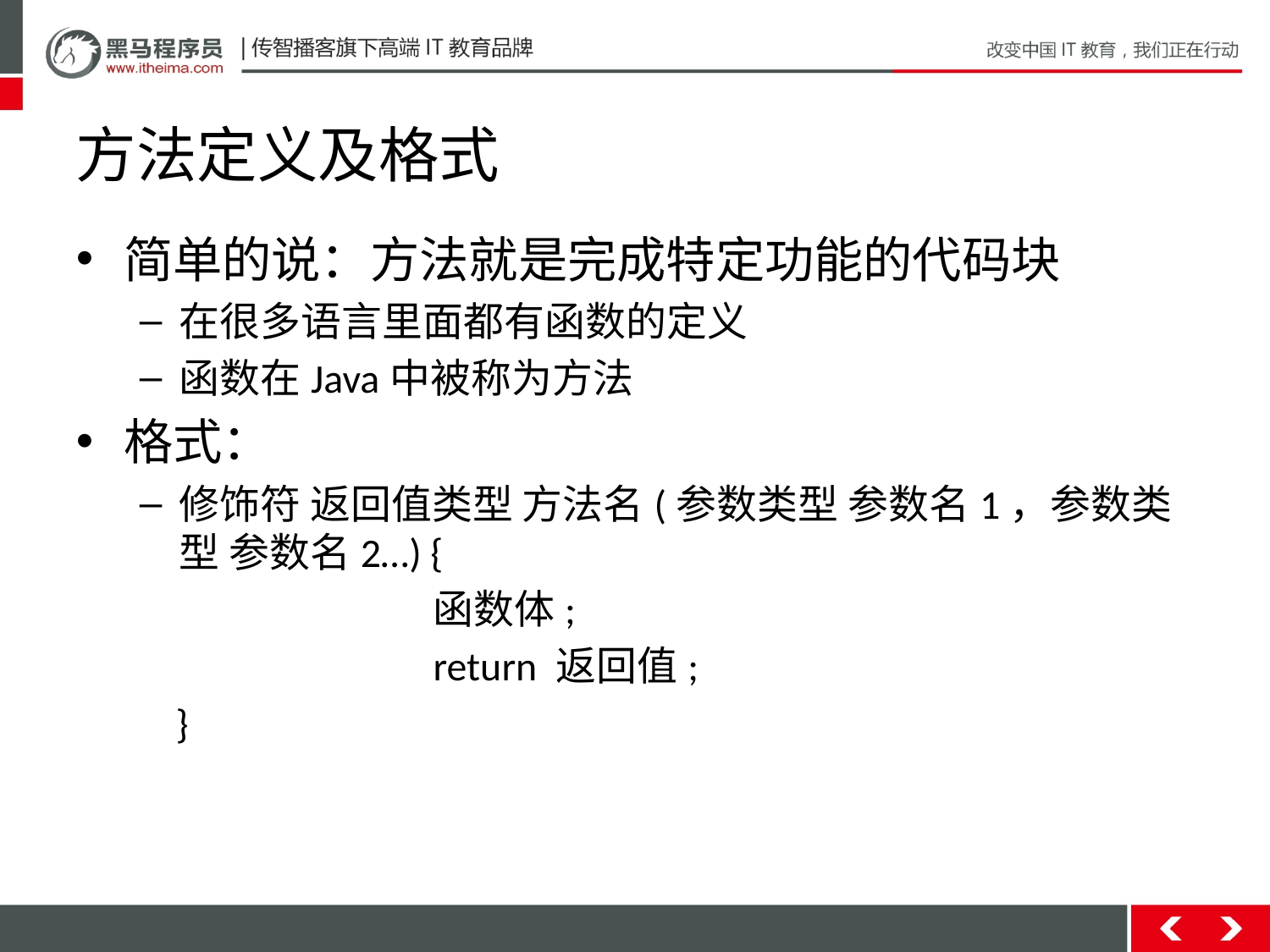

# 方法定义及格式
简单的说：方法就是完成特定功能的代码块
在很多语言里面都有函数的定义
函数在Java中被称为方法
格式：
修饰符 返回值类型 方法名(参数类型 参数名1，参数类型 参数名2…) {
			函数体;
			return 返回值;
    }